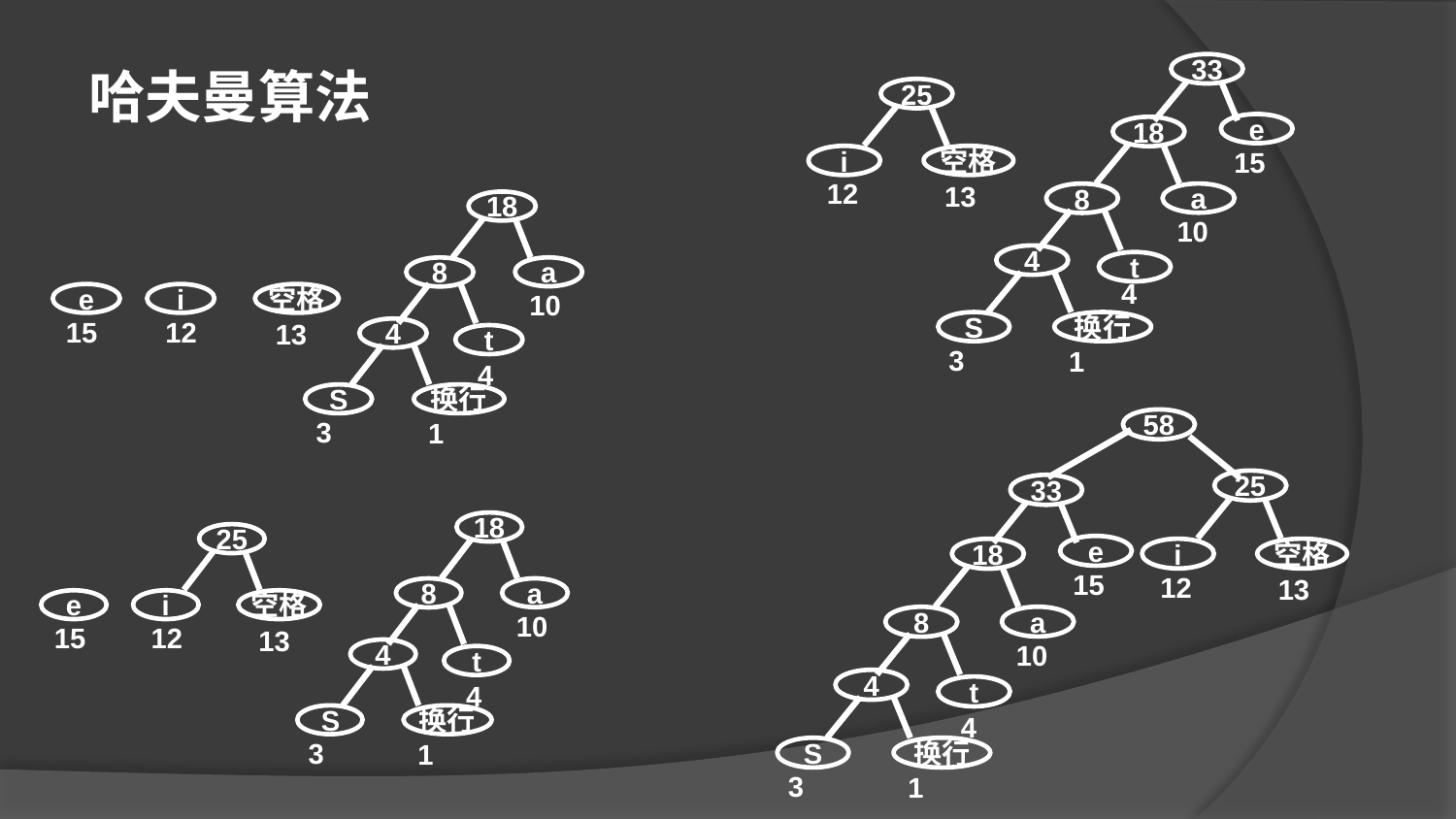

哈夫曼算法
33

e
18
15

8
a
10

4
t
4

S
换行
3
1
25

i
空格
12
13
18

8
a
10

e
i
空格
15
12
13
4
t

4
S
换行
3
1
58

25
33

e
18
15

8
a
10

4
t

4
S
换行
3
1

i
空格
12
13
18
25

8
a
e
i
空格
10

15
12
13
4
t

4
S
换行
3
1